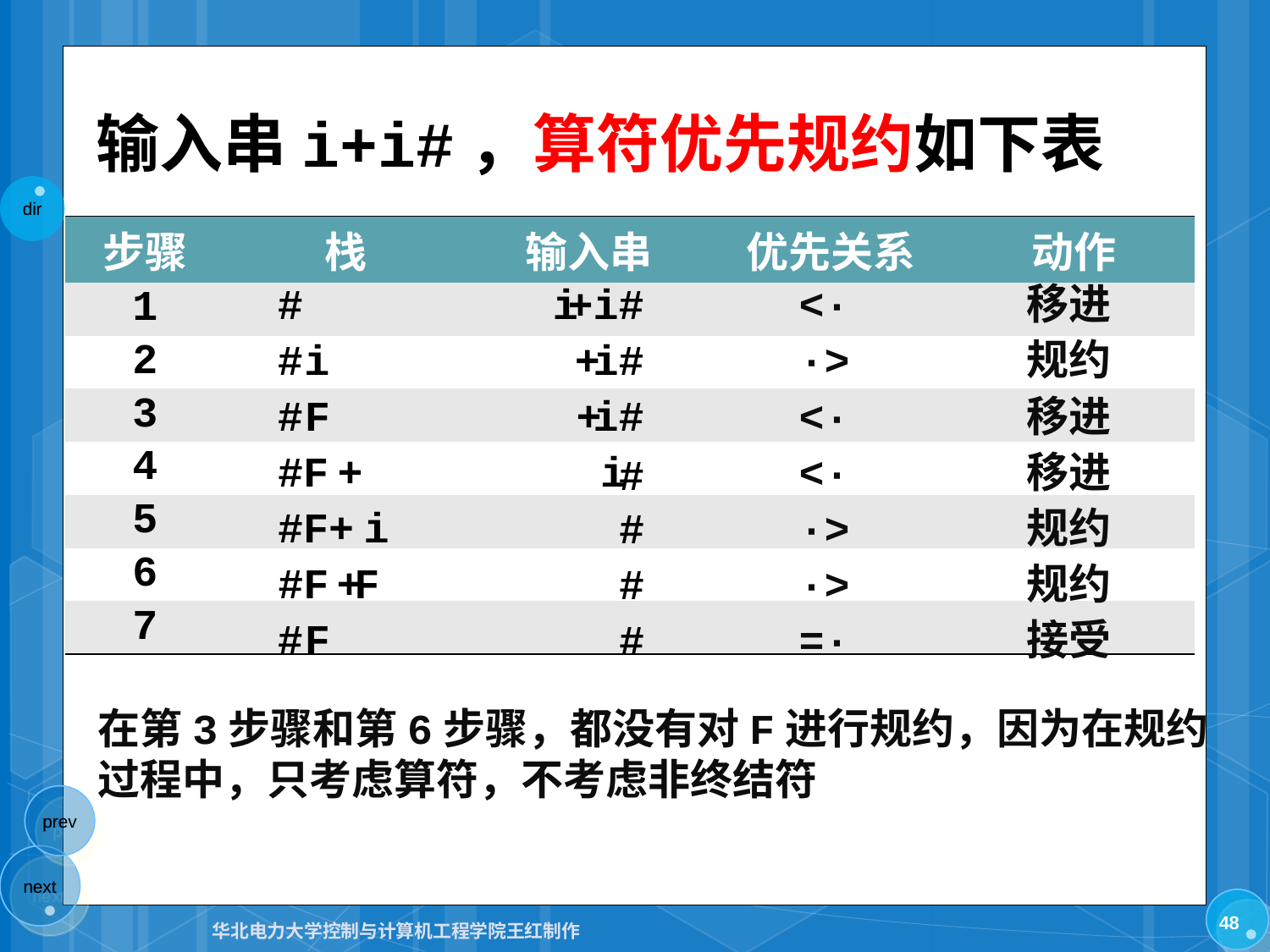

# 输入串i+i#，算符优先规约如下表
| 步骤 | 栈 | 输入串 | 优先关系 | 动作 |
| --- | --- | --- | --- | --- |
| 1 |  |  |  |  |
| 2 |  |  |  |  |
| 3 |  |  |  |  |
| 4 |  |  |  |  |
| 5 |  |  |  |  |
| 6 |  |  |  |  |
| 7 |  |  |  |  |
#
i
+i#
<·
移进
#
i
+
i#
·>
规约
#
F
+
i#
<·
移进
#F
+
i
<·
移进
#
#F+
i
#
·>
规约
#F F
+
#
·>
规约
#
F
#
=·
接受
在第3步骤和第6步骤，都没有对F进行规约，因为在规约过程中，只考虑算符，不考虑非终结符
48
华北电力大学控制与计算机工程学院王红制作